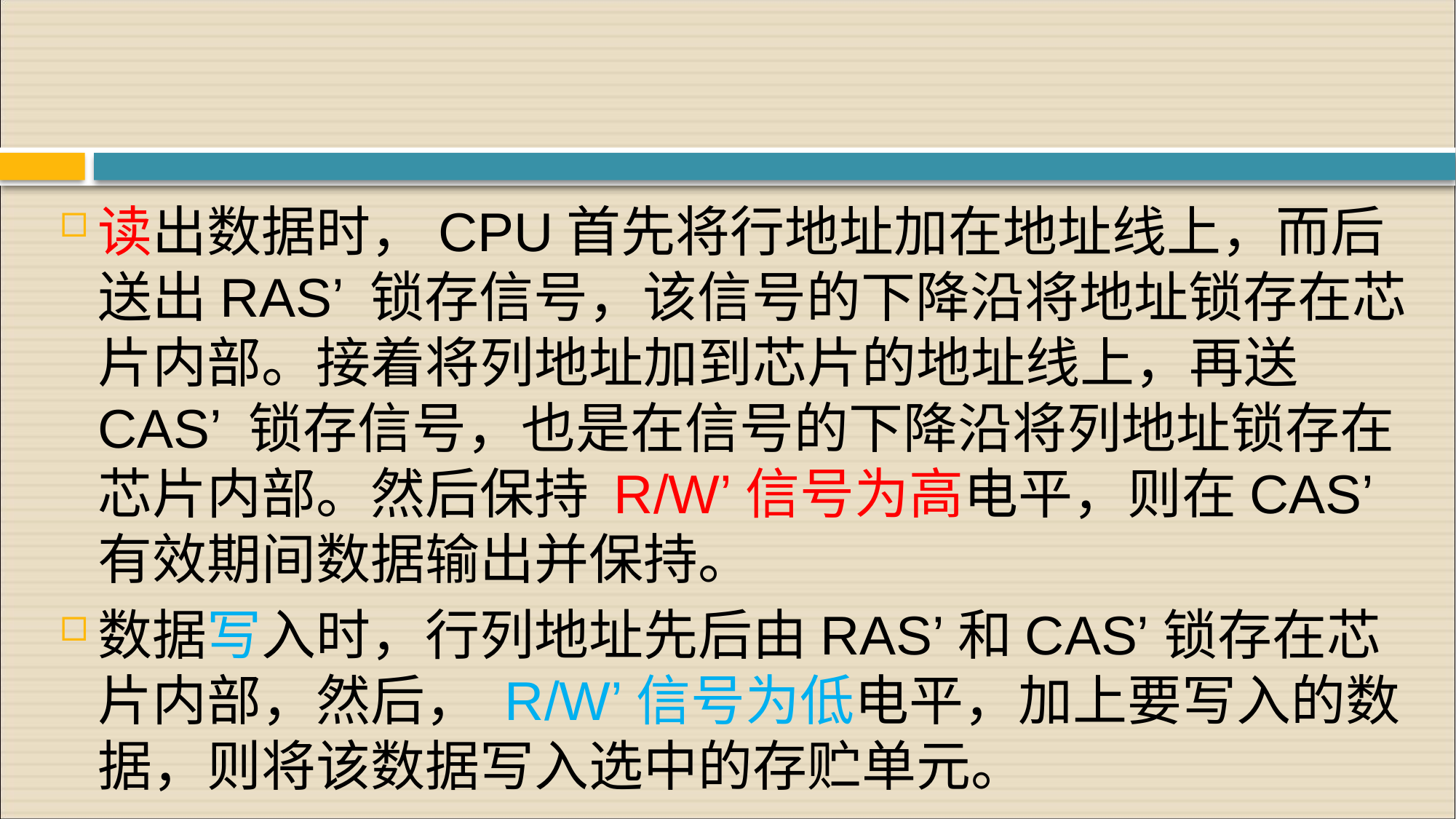

读出数据时，CPU首先将行地址加在地址线上，而后送出RAS’ 锁存信号，该信号的下降沿将地址锁存在芯片内部。接着将列地址加到芯片的地址线上，再送CAS’ 锁存信号，也是在信号的下降沿将列地址锁存在芯片内部。然后保持 R/W’信号为高电平，则在CAS’ 有效期间数据输出并保持。
数据写入时，行列地址先后由RAS’和CAS’锁存在芯片内部，然后， R/W’信号为低电平，加上要写入的数据，则将该数据写入选中的存贮单元。